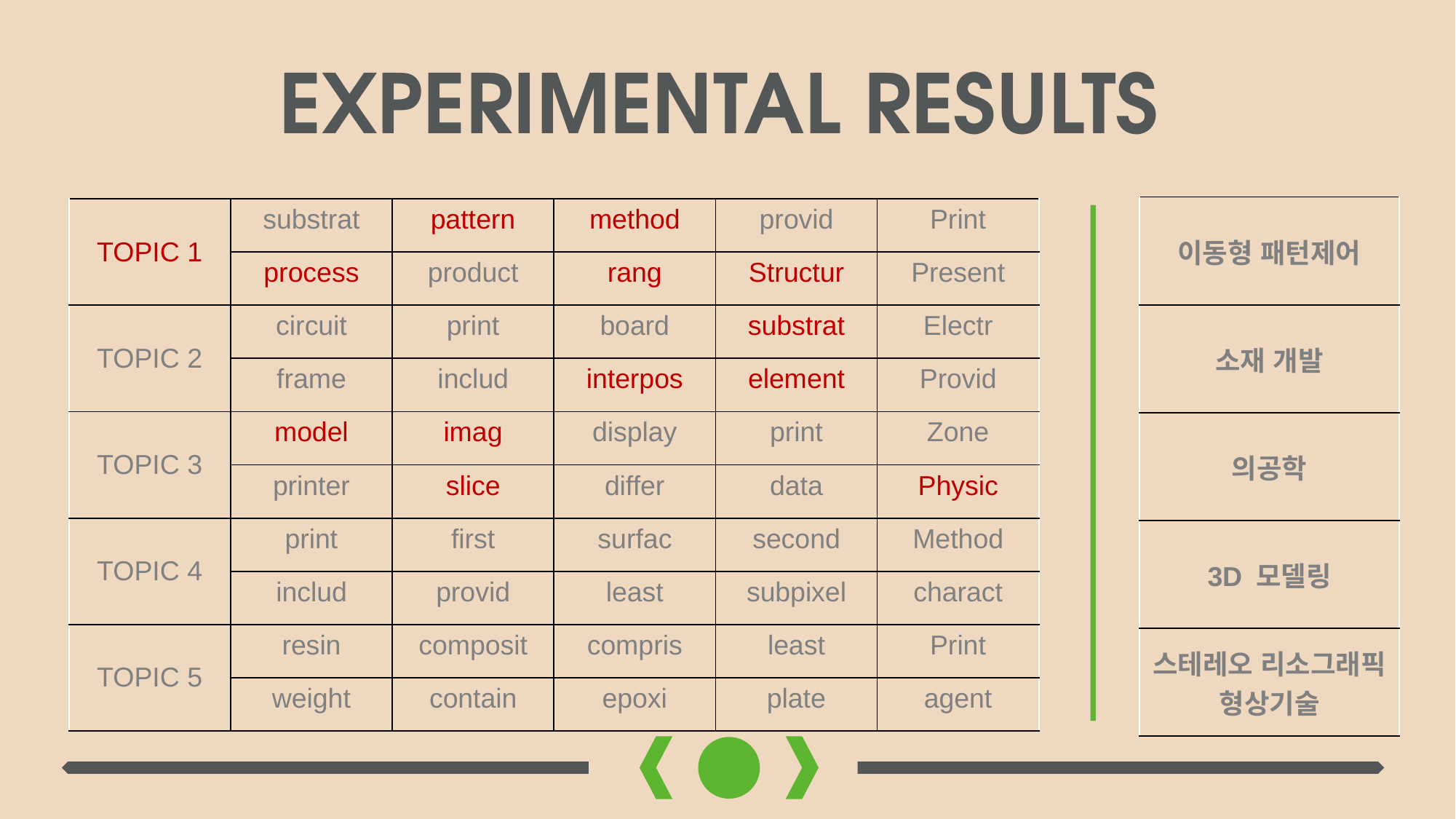

EXPERIMENTAL RESULTS
| 이동형 패턴제어 |
| --- |
| 소재 개발 |
| 의공학 |
| 3D 모델링 |
| 스테레오 리소그래픽 형상기술 |
| TOPIC 1 | substrat | pattern | method | provid | Print |
| --- | --- | --- | --- | --- | --- |
|  | process | product | rang | Structur | Present |
| TOPIC 2 | circuit | print | board | substrat | Electr |
|  | frame | includ | interpos | element | Provid |
| TOPIC 3 | model | imag | display | print | Zone |
|  | printer | slice | differ | data | Physic |
| TOPIC 4 | print | first | surfac | second | Method |
|  | includ | provid | least | subpixel | charact |
| TOPIC 5 | resin | composit | compris | least | Print |
|  | weight | contain | epoxi | plate | agent |